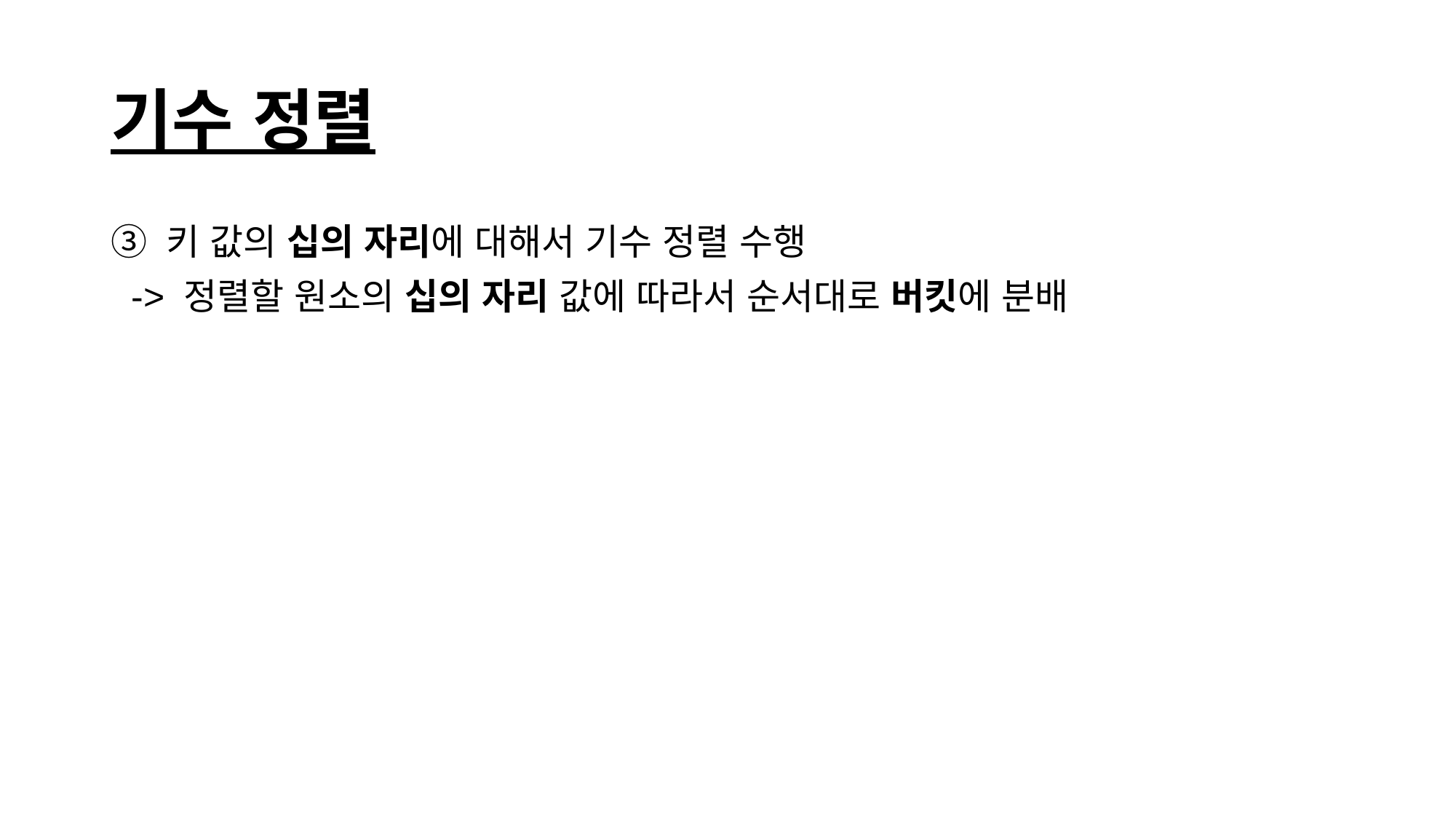

# 기수 정렬
③ 키 값의 십의 자리에 대해서 기수 정렬 수행
  -> 정렬할 원소의 십의 자리 값에 따라서 순서대로 버킷에 분배